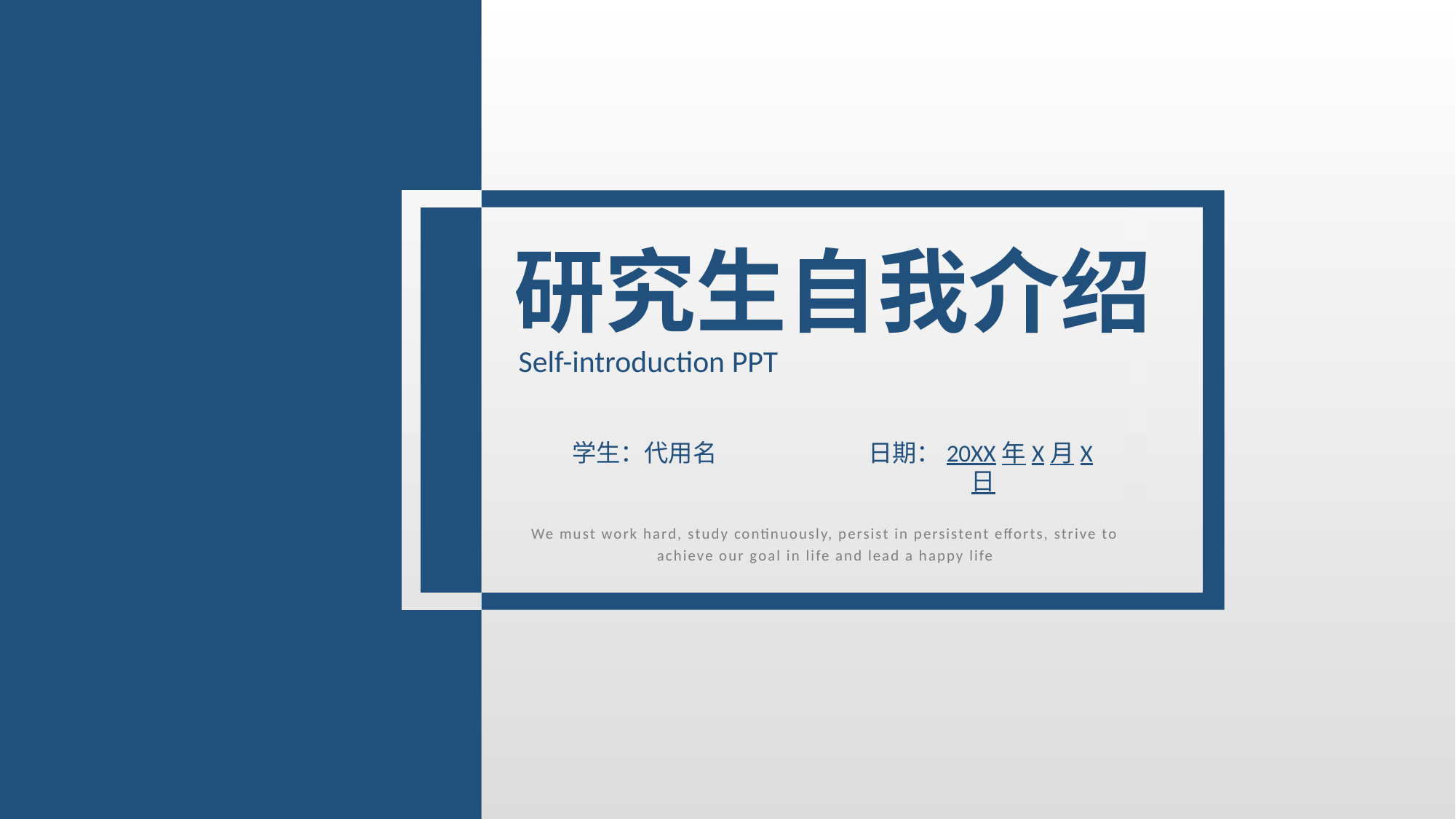

研究生自我介绍
Self-introduction PPT
学生：代用名
日期：20XX年X月X日
We must work hard, study continuously, persist in persistent efforts, strive to achieve our goal in life and lead a happy life